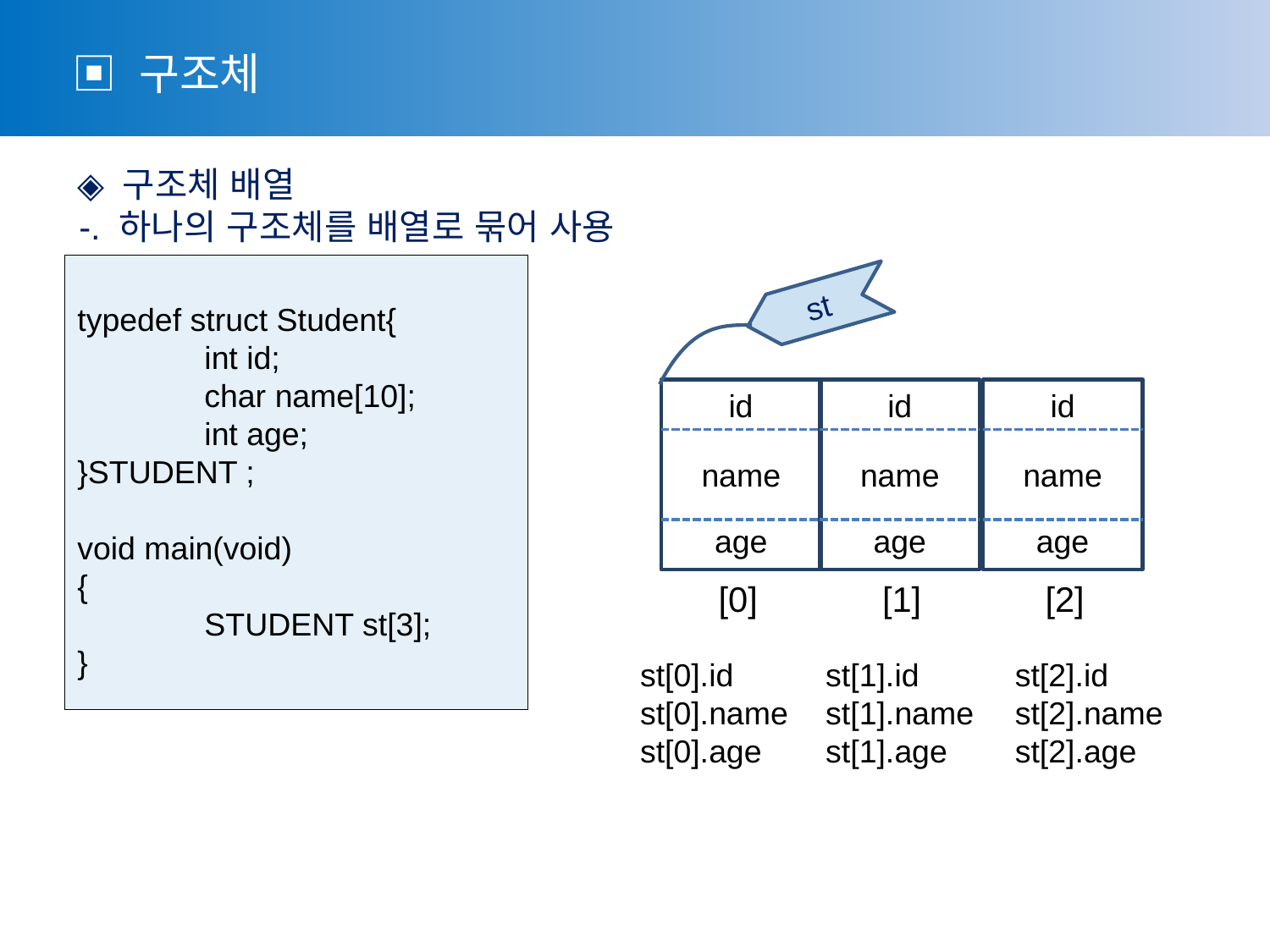

▣ 구조체
 ◈ 구조체 배열
 -. 하나의 구조체를 배열로 묶어 사용

typedef struct Student{
	int id;
   	char name[10];
	int age;
}STUDENT ;

void main(void)
{
	STUDENT st[3];
}
st

id
name
age

id
name
age

id
name
age
[0]
[1]
[2]
st[0].id
st[0].name
st[0].age
st[1].id
st[1].name
st[1].age
st[2].id
st[2].name
st[2].age